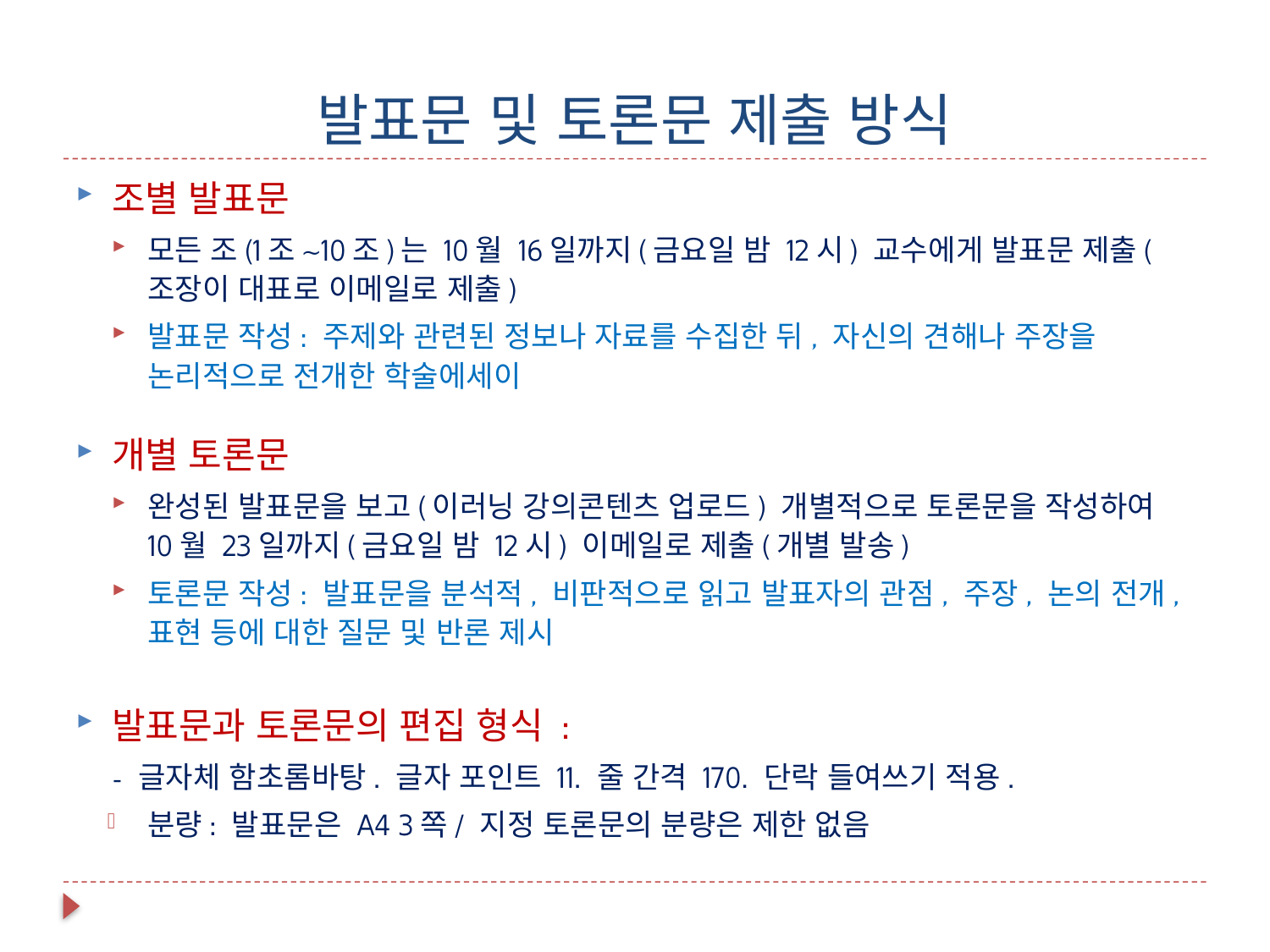

# 발표문 및 토론문 제출 방식
조별 발표문
모든 조(1조~10조)는 10월 16일까지(금요일 밤 12시) 교수에게 발표문 제출(조장이 대표로 이메일로 제출)
발표문 작성: 주제와 관련된 정보나 자료를 수집한 뒤, 자신의 견해나 주장을 논리적으로 전개한 학술에세이

개별 토론문
완성된 발표문을 보고(이러닝 강의콘텐츠 업로드) 개별적으로 토론문을 작성하여 10월 23일까지(금요일 밤 12시) 이메일로 제출(개별 발송)
토론문 작성: 발표문을 분석적, 비판적으로 읽고 발표자의 관점, 주장, 논의 전개, 표현 등에 대한 질문 및 반론 제시

발표문과 토론문의 편집 형식 :
- 글자체 함초롬바탕. 글자 포인트 11. 줄 간격 170. 단락 들여쓰기 적용.
분량: 발표문은 A4 3쪽/ 지정 토론문의 분량은 제한 없음